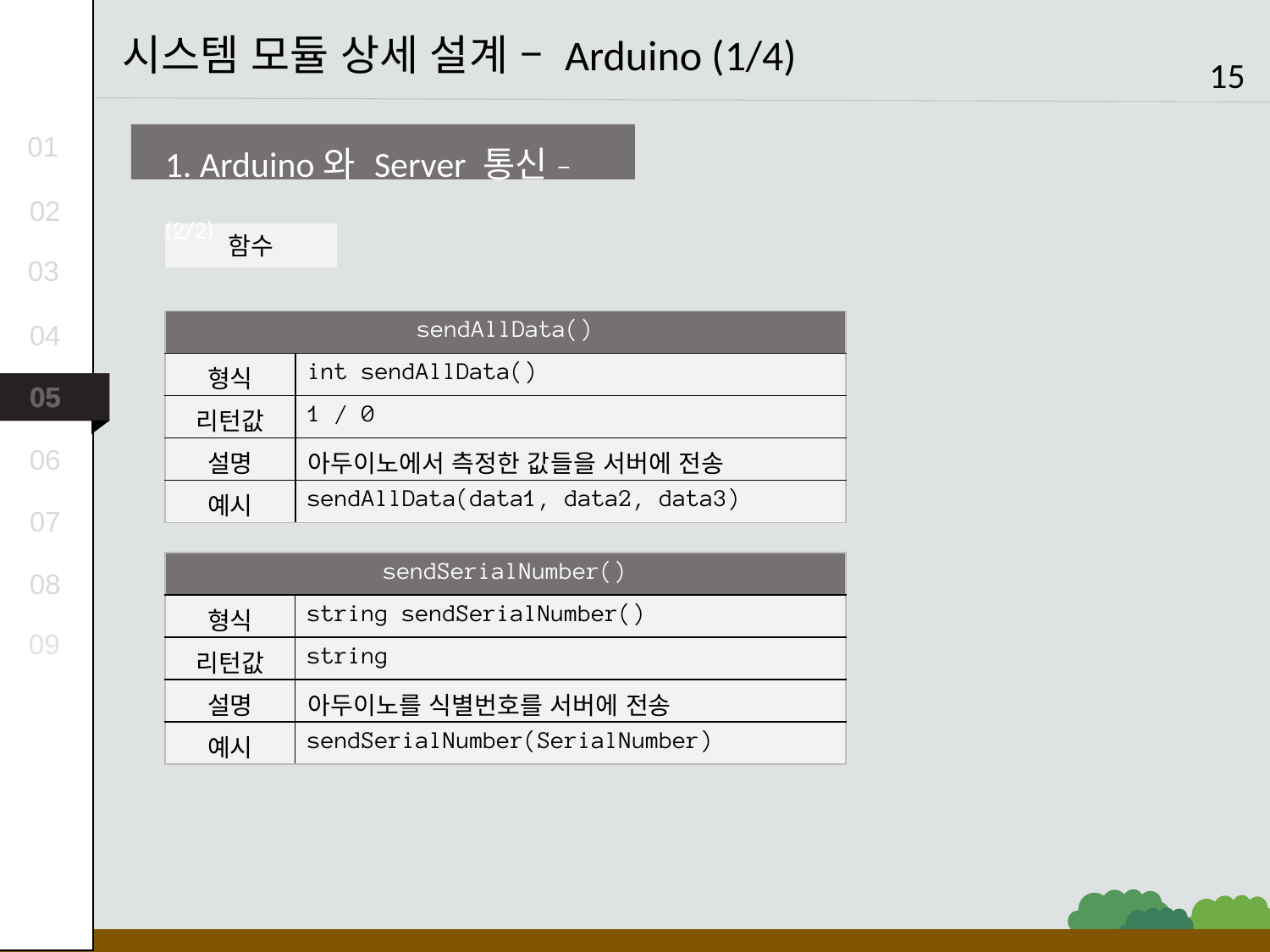

시스템 모듈 상세 설계 – Arduino (1/4)

15
1. Arduino와 Server 통신 – (2/2)
01

02
함수
03

04
| sendAllData() |  |
| --- | --- |
| 형식 | int sendAllData() |
| 리턴값 | 1 / 0 |
| 설명 | 아두이노에서 측정한 값들을 서버에 전송 |
| 예시 | sendAllData(data1, data2, data3) |
05

06
07
| sendSerialNumber() |  |
| --- | --- |
| 형식 | string sendSerialNumber() |
| 리턴값 | string |
| 설명 | 아두이노를 식별번호를 서버에 전송 |
| 예시 | sendSerialNumber(SerialNumber) |
08
09